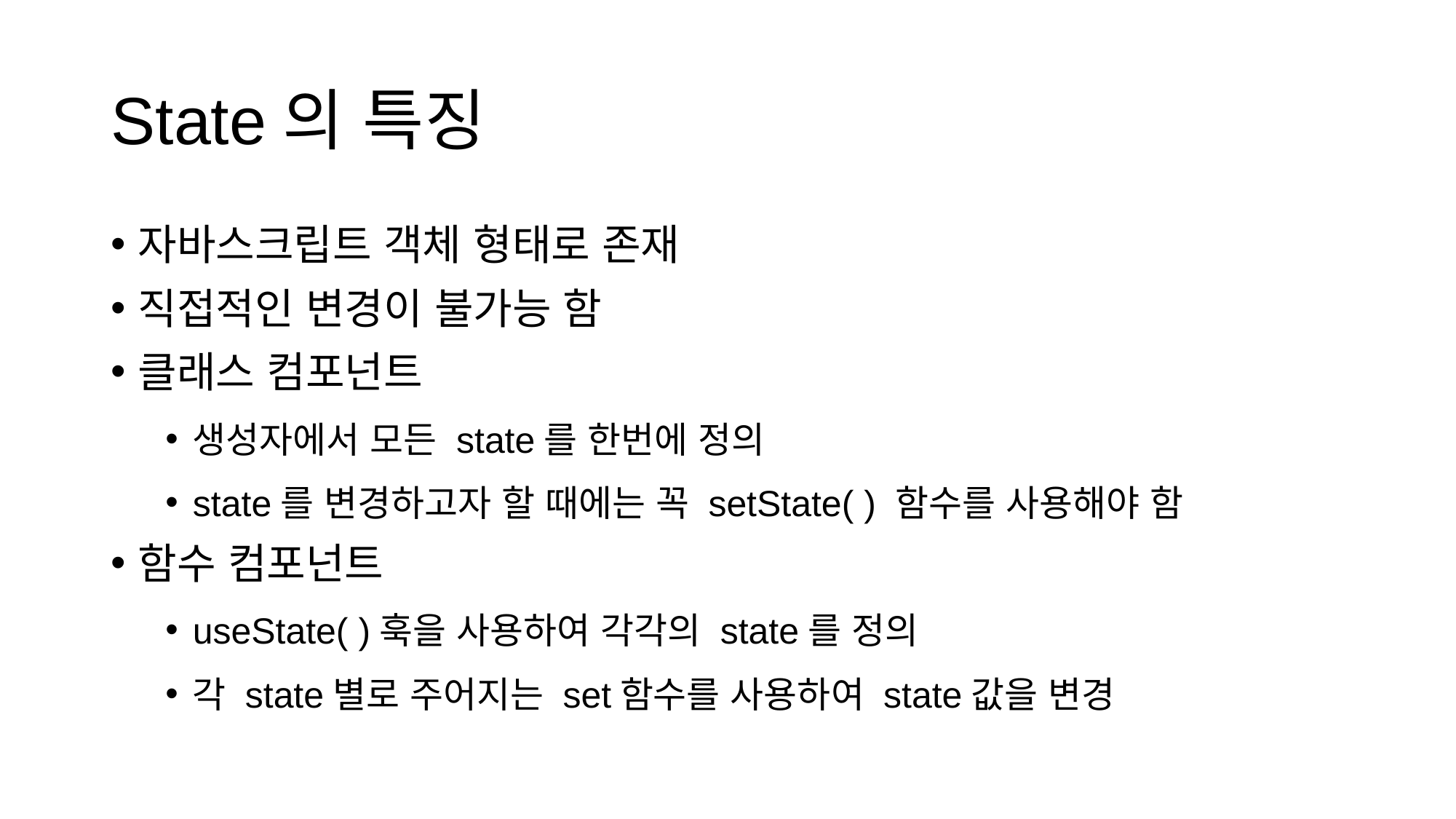

# State의 특징
자바스크립트 객체 형태로 존재
직접적인 변경이 불가능 함
클래스 컴포넌트
생성자에서 모든 state를 한번에 정의
state를 변경하고자 할 때에는 꼭 setState( ) 함수를 사용해야 함
함수 컴포넌트
useState( )훅을 사용하여 각각의 state를 정의
각 state별로 주어지는 set함수를 사용하여 state값을 변경